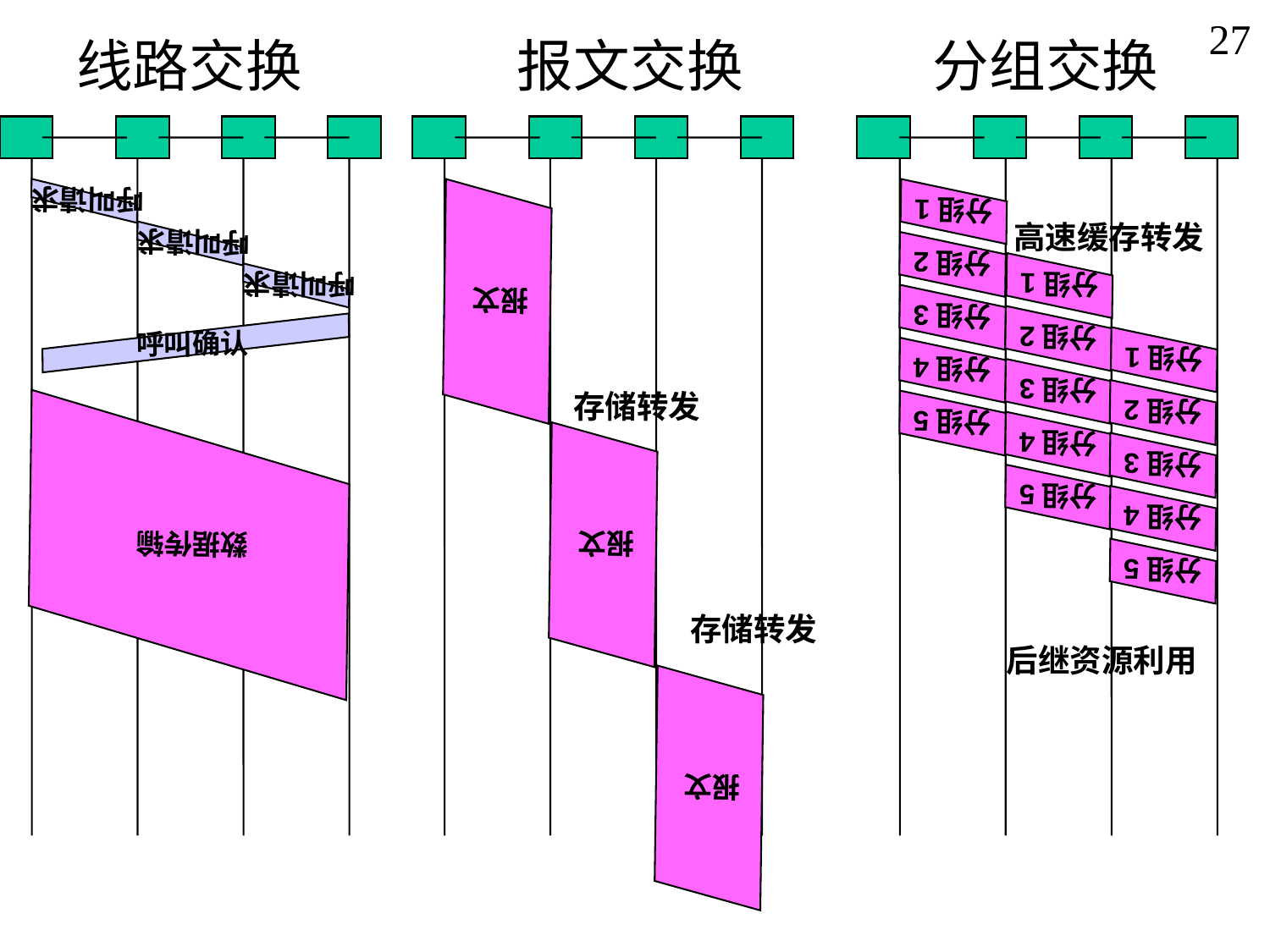

27
线路交换                 报文交换               分组交换

呼叫请求
分组1

呼叫确认
呼叫请求
分组2
高速缓存转发
呼叫请求
分组1
报文
分组3
分组2
分组1
分组4
分组3
分组2
分组5
存储转发
数据传输
分组4
分组3
分组5
分组4
报文
分组5
存储转发
后继资源利用
报文